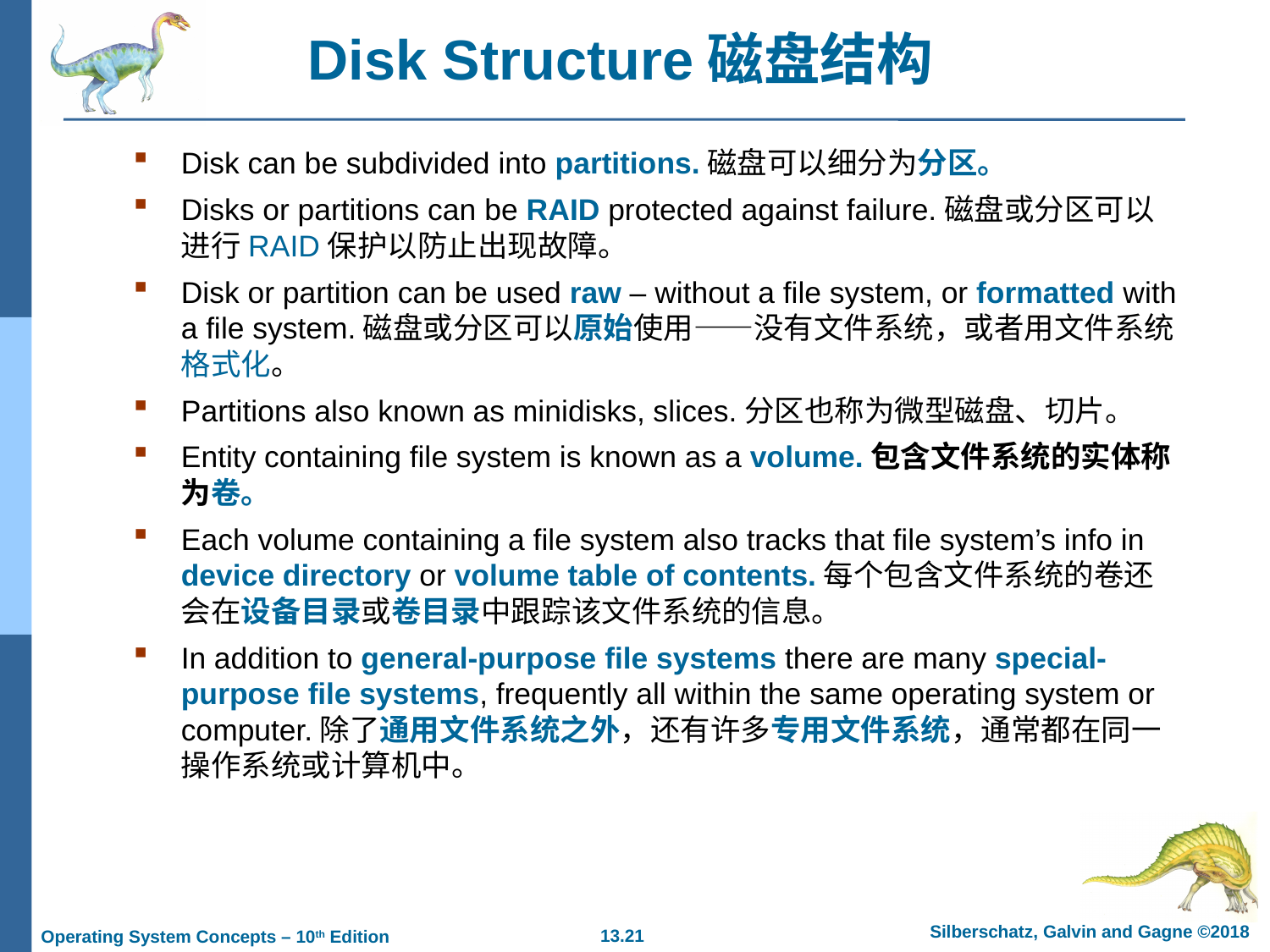

Disk Structure磁盘结构
Disk can be subdivided into partitions.磁盘可以细分为分区。
Disks or partitions can be RAID protected against failure.磁盘或分区可以进行RAID保护以防止出现故障。
Disk or partition can be used raw – without a file system, or formatted with a file system.磁盘或分区可以原始使用——没有文件系统，或者用文件系统格式化。
Partitions also known as minidisks, slices.分区也称为微型磁盘、切片。
Entity containing file system is known as a volume.包含文件系统的实体称为卷。
Each volume containing a file system also tracks that file system’s info in device directory or volume table of contents.每个包含文件系统的卷还会在设备目录或卷目录中跟踪该文件系统的信息。
In addition to general-purpose file systems there are many special-purpose file systems, frequently all within the same operating system or computer.除了通用文件系统之外，还有许多专用文件系统，通常都在同一操作系统或计算机中。